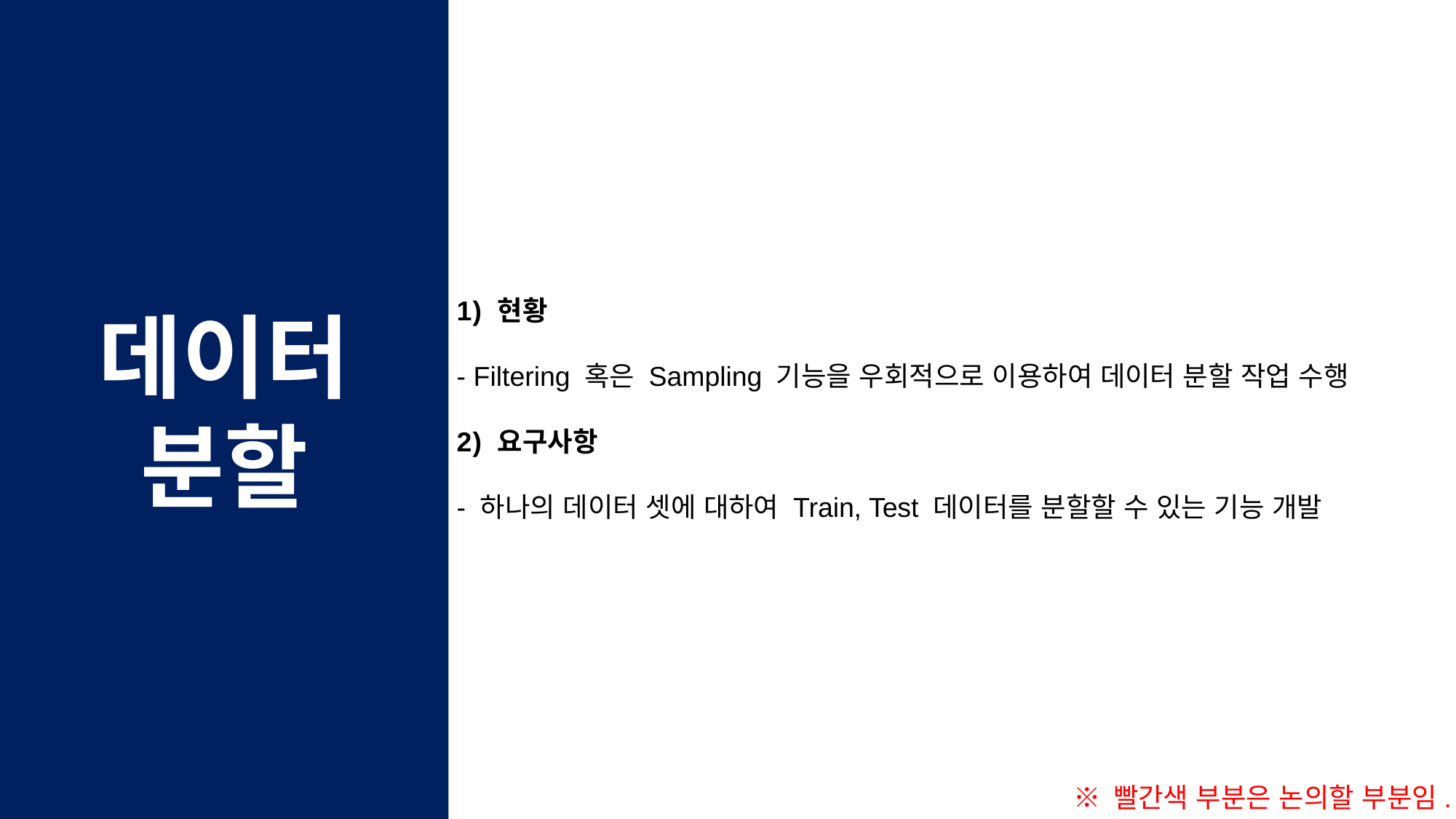

데이터
분할
현황

- Filtering 혹은 Sampling 기능을 우회적으로 이용하여 데이터 분할 작업 수행

요구사항

- 하나의 데이터 셋에 대하여 Train, Test 데이터를 분할할 수 있는 기능 개발
※ 빨간색 부분은 논의할 부분임.